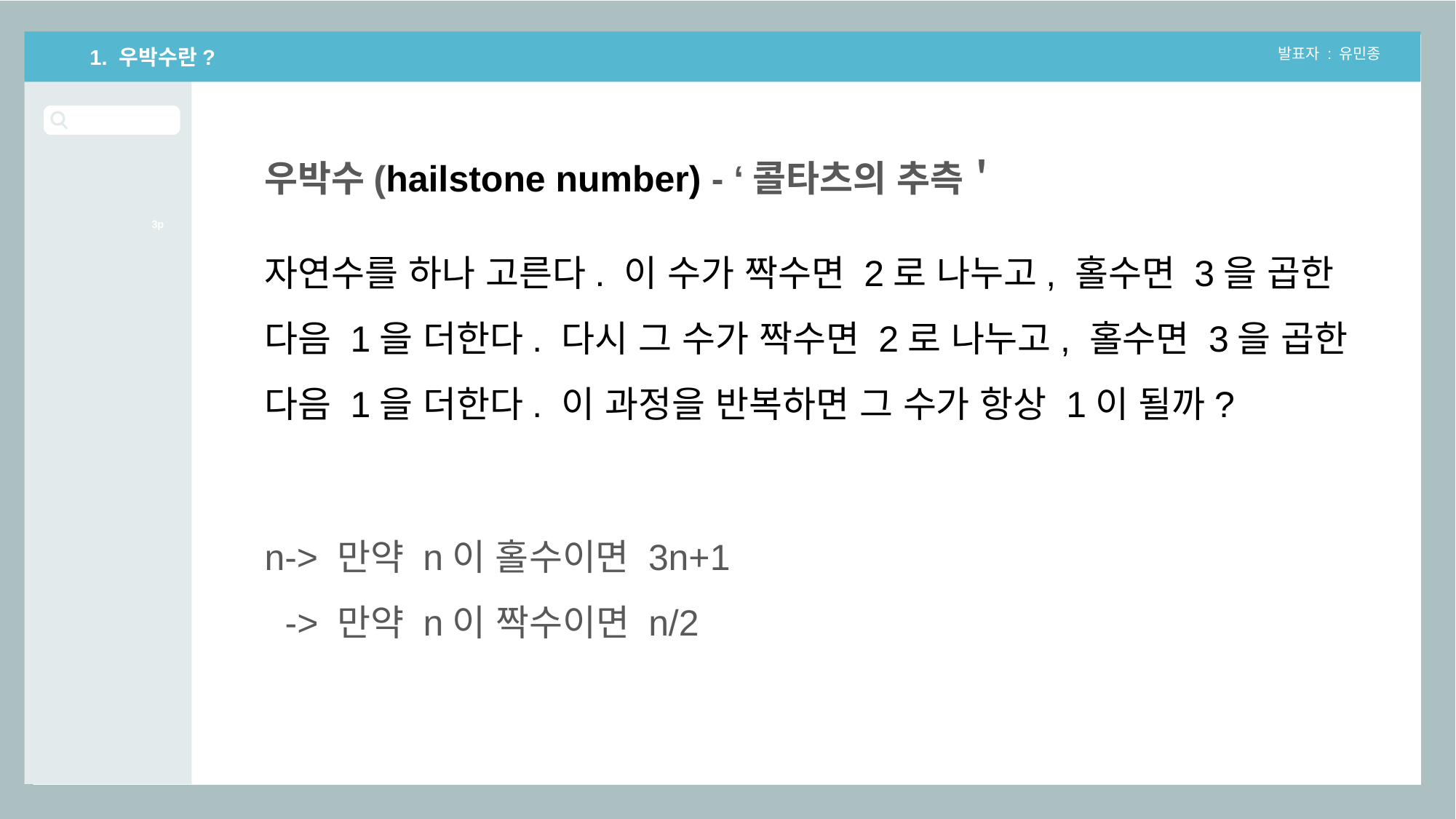

1. 우박수란?
발표자 : 유민종

우박수(hailstone number) - ‘콜타츠의 추측＇
3p
자연수를 하나 고른다. 이 수가 짝수면 2로 나누고, 홀수면 3을 곱한 다음 1을 더한다. 다시 그 수가 짝수면 2로 나누고, 홀수면 3을 곱한 다음 1을 더한다. 이 과정을 반복하면 그 수가 항상 1이 될까?

n-> 만약 n이 홀수이면 3n+1
  -> 만약 n이 짝수이면 n/2